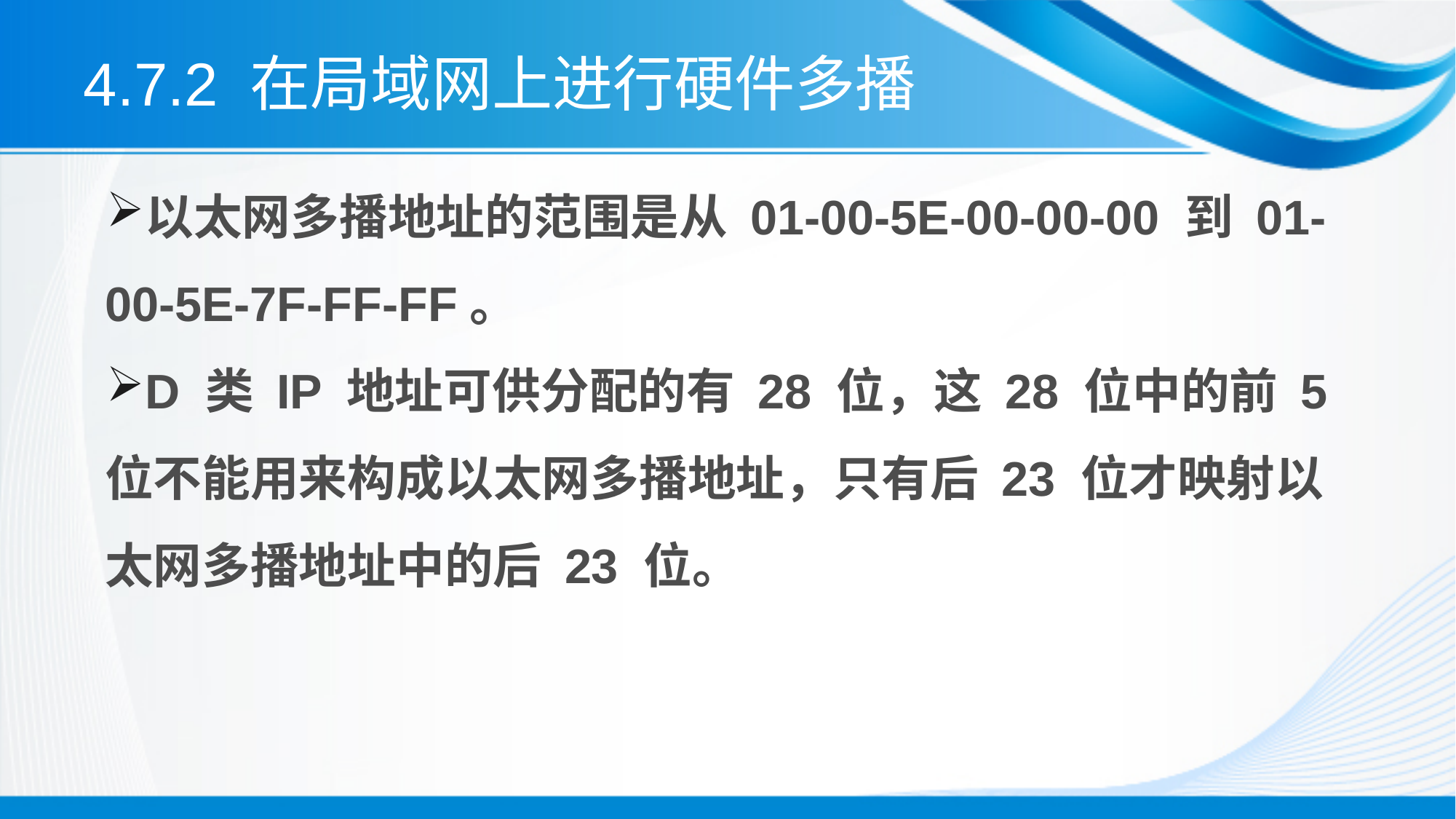

# 4.7.2 在局域网上进行硬件多播
以太网多播地址的范围是从 01-00-5E-00-00-00 到 01-00-5E-7F-FF-FF。
D 类 IP 地址可供分配的有 28 位，这 28 位中的前 5 位不能用来构成以太网多播地址，只有后 23 位才映射以太网多播地址中的后 23 位。